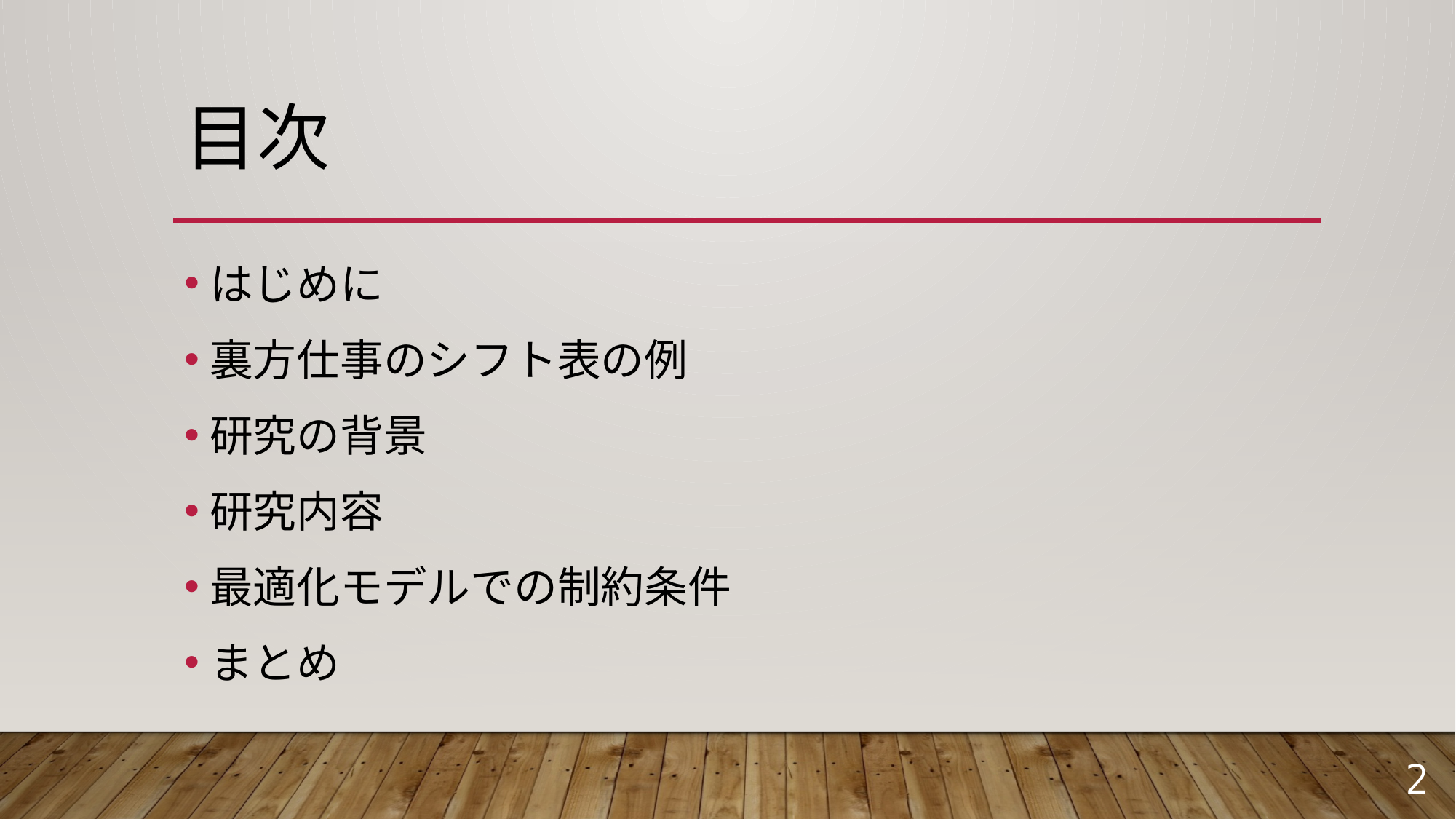

# 目次
はじめに
裏方仕事のシフト表の例
研究の背景
研究内容
最適化モデルでの制約条件
まとめ

2